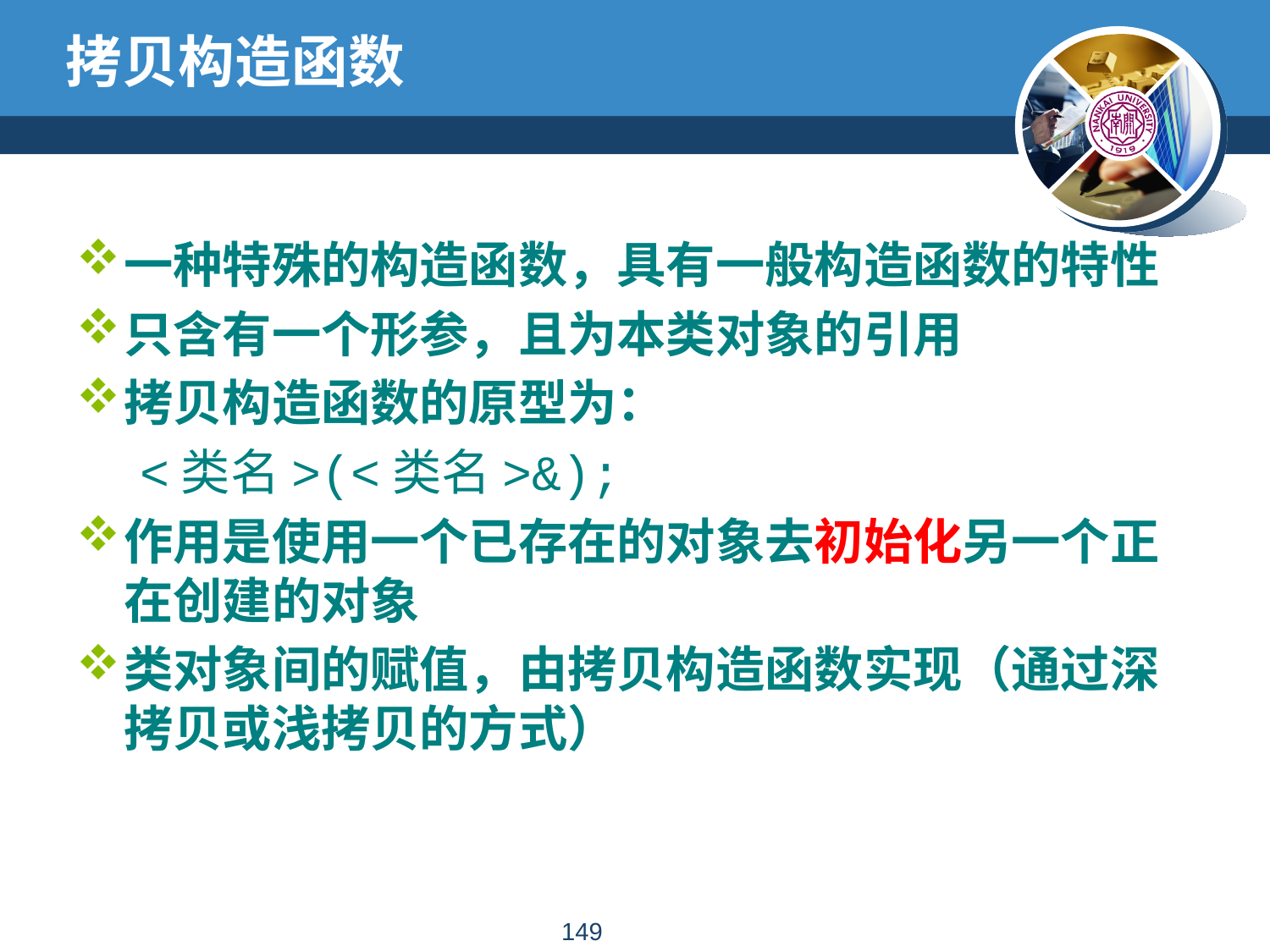

# 拷贝构造函数
一种特殊的构造函数，具有一般构造函数的特性
只含有一个形参，且为本类对象的引用
拷贝构造函数的原型为：
<类名>(<类名>&);
作用是使用一个已存在的对象去初始化另一个正在创建的对象
类对象间的赋值，由拷贝构造函数实现（通过深拷贝或浅拷贝的方式）
149